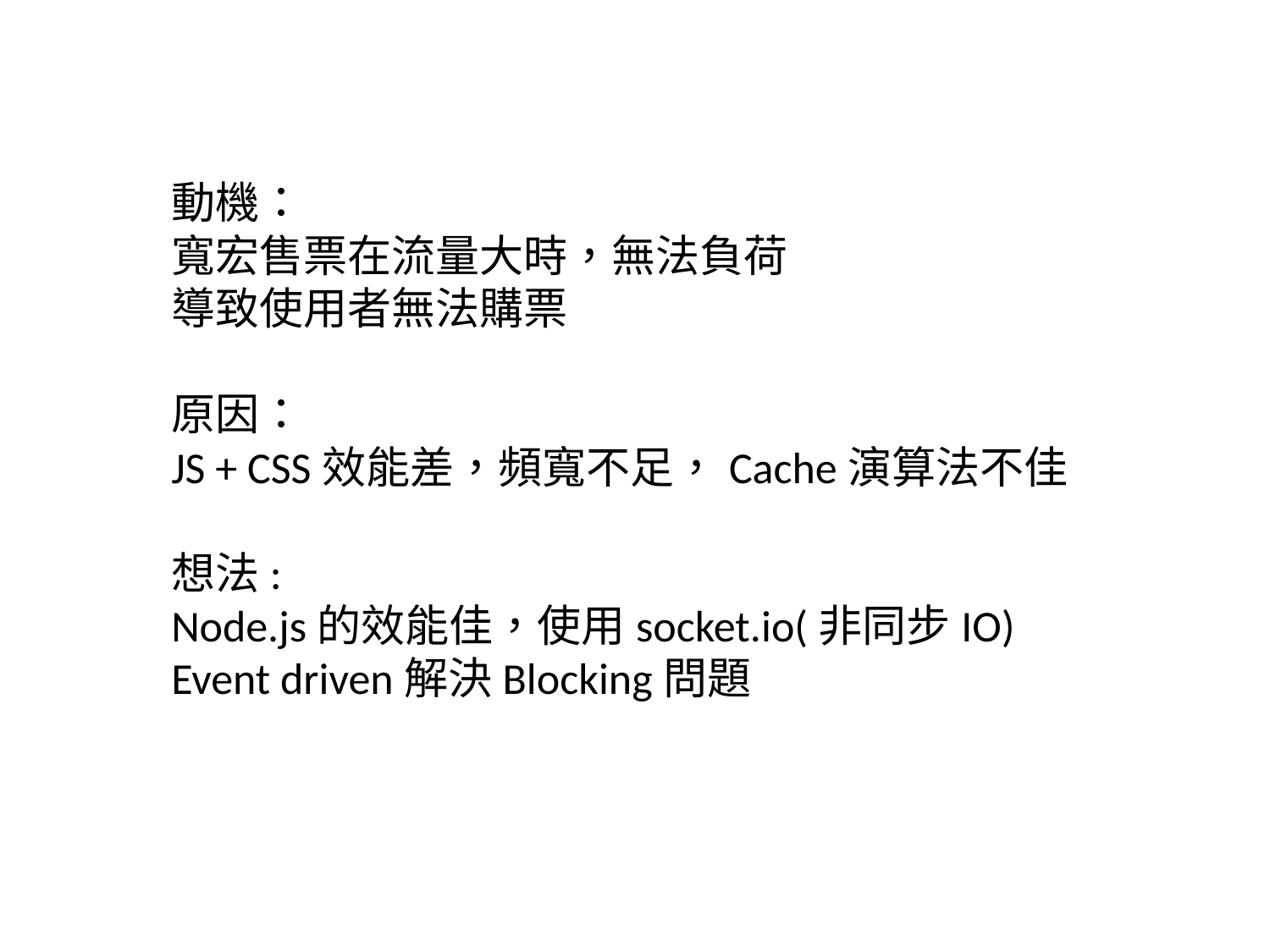

動機：
寬宏售票在流量大時，無法負荷
導致使用者無法購票
原因：
JS + CSS效能差，頻寬不足，Cache演算法不佳
想法:
Node.js的效能佳，使用socket.io(非同步IO)
Event driven解決Blocking問題